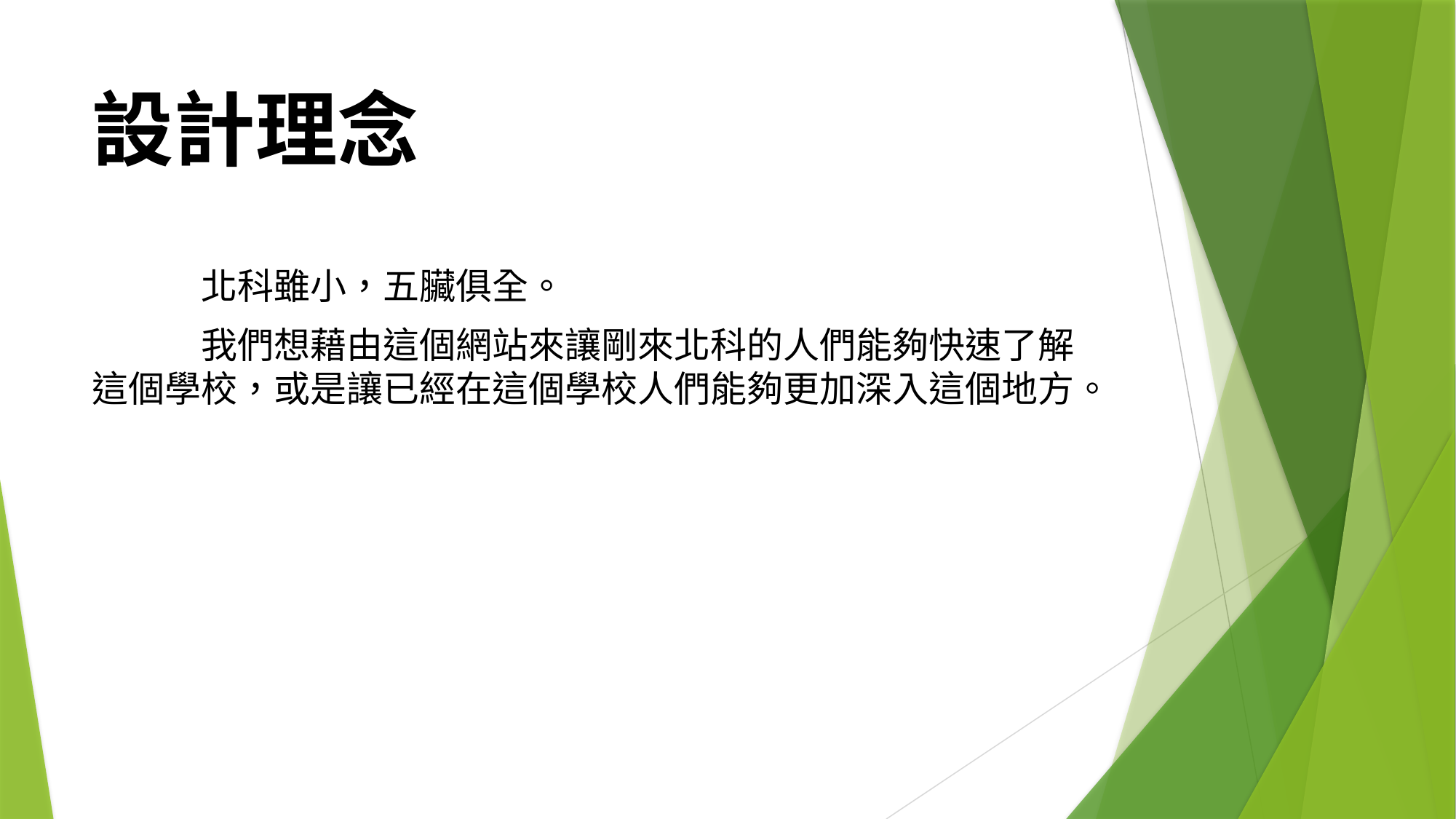

# 設計理念
	北科雖小，五臟俱全。
	我們想藉由這個網站來讓剛來北科的人們能夠快速了解這個學校，或是讓已經在這個學校人們能夠更加深入這個地方。